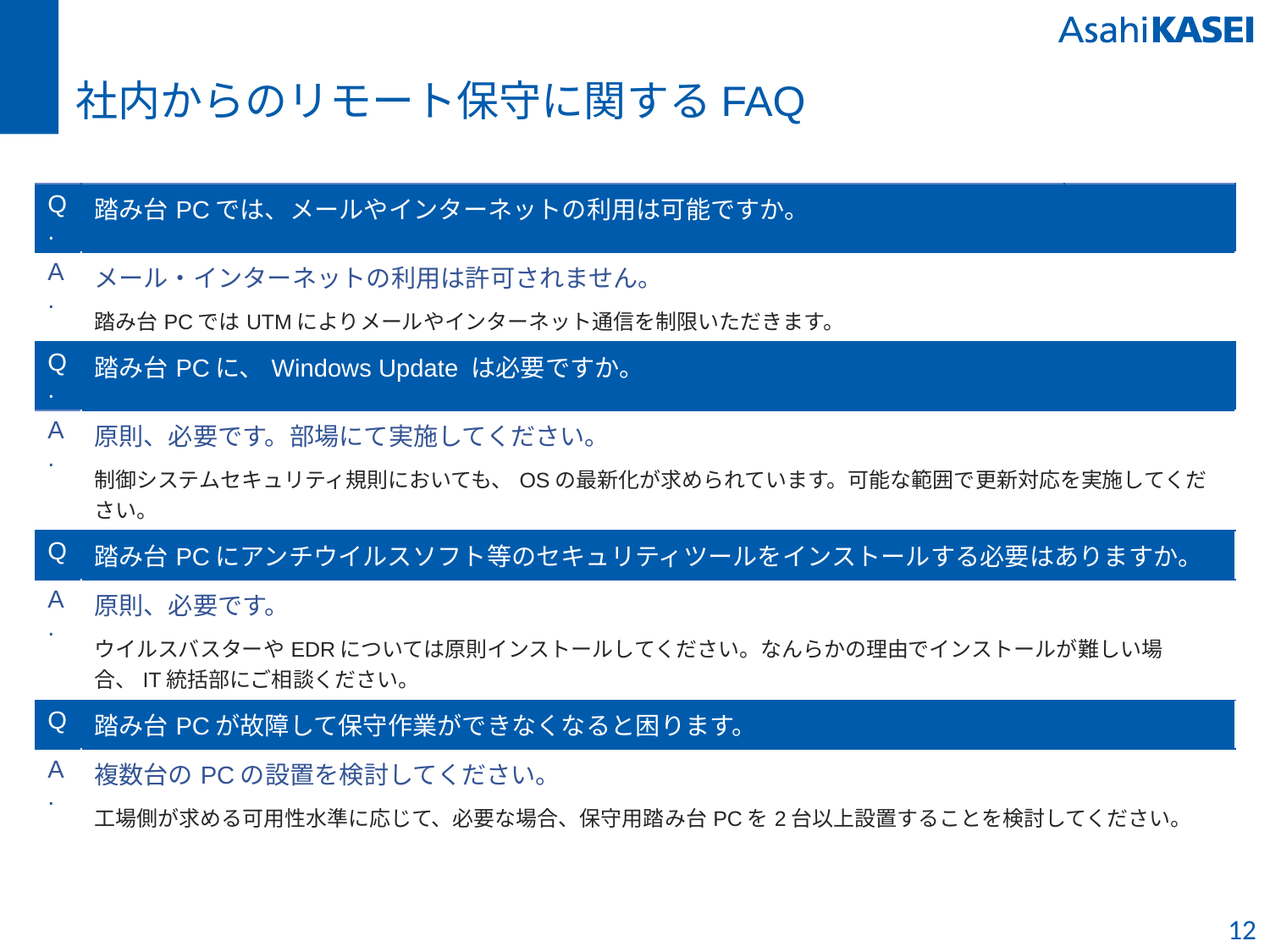

# 社内からのリモート保守に関するFAQ
| Q. | 踏み台PCでは、メールやインターネットの利用は可能ですか。 |  |
| --- | --- | --- |
| A. | メール・インターネットの利用は許可されません。 踏み台PCではUTMによりメールやインターネット通信を制限いただきます。 |  |
| Q. | 踏み台PCに、Windows Update は必要ですか。 |  |
| A. | 原則、必要です。部場にて実施してください。 制御システムセキュリティ規則においても、OSの最新化が求められています。可能な範囲で更新対応を実施してください。 |  |
| Q | 踏み台PCにアンチウイルスソフト等のセキュリティツールをインストールする必要はありますか。 |  |
| A. | 原則、必要です。 ウイルスバスターやEDRについては原則インストールしてください。なんらかの理由でインストールが難しい場合、IT統括部にご相談ください。 |  |
| Q | 踏み台PCが故障して保守作業ができなくなると困ります。 |  |
| A. | 複数台のPCの設置を検討してください。 工場側が求める可用性水準に応じて、必要な場合、保守用踏み台PCを2台以上設置することを検討してください。 |  |